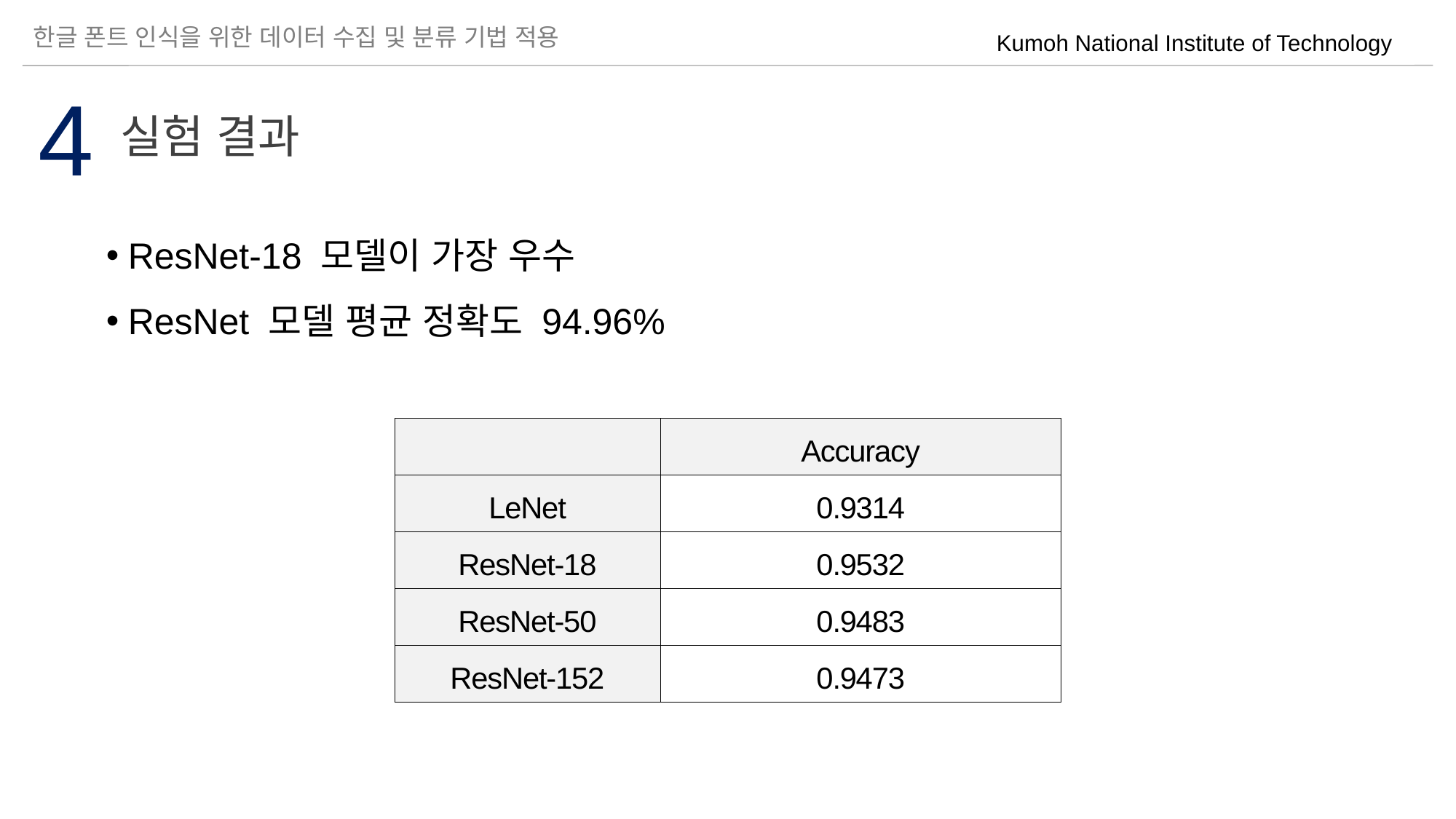

Kumoh National Institute of Technology
한글 폰트 인식을 위한 데이터 수집 및 분류 기법 적용
4
실험 결과
ResNet-18 모델이 가장 우수
ResNet 모델 평균 정확도 94.96%
|  | Accuracy |
| --- | --- |
| LeNet | 0.9314 |
| ResNet-18 | 0.9532 |
| ResNet-50 | 0.9483 |
| ResNet-152 | 0.9473 |